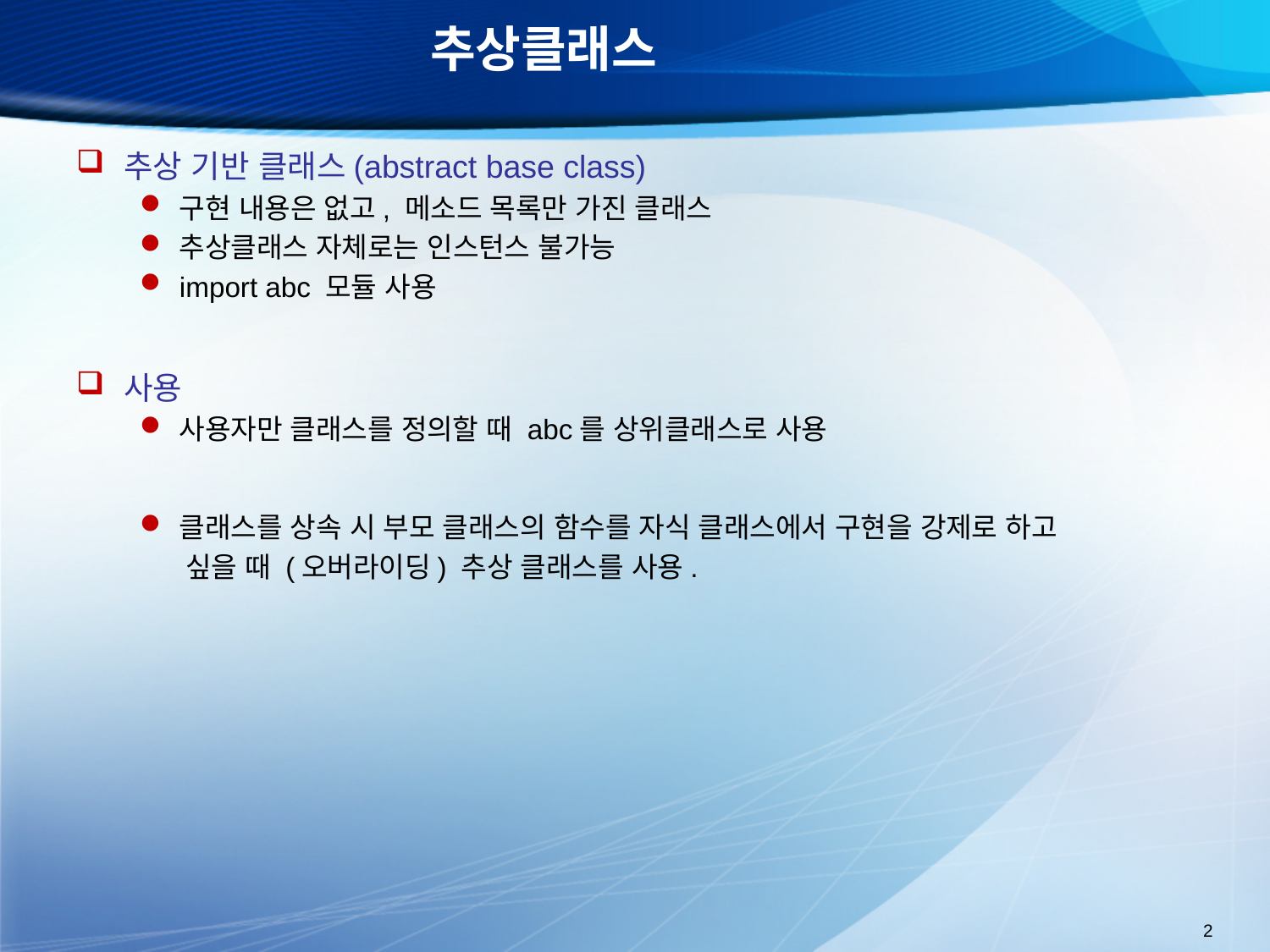

# 추상클래스
추상 기반 클래스(abstract base class)
구현 내용은 없고, 메소드 목록만 가진 클래스
추상클래스 자체로는 인스턴스 불가능
import abc 모듈 사용

사용
사용자만 클래스를 정의할 때 abc를 상위클래스로 사용

클래스를 상속 시 부모 클래스의 함수를 자식 클래스에서 구현을 강제로 하고
     싶을 때 (오버라이딩) 추상 클래스를 사용.